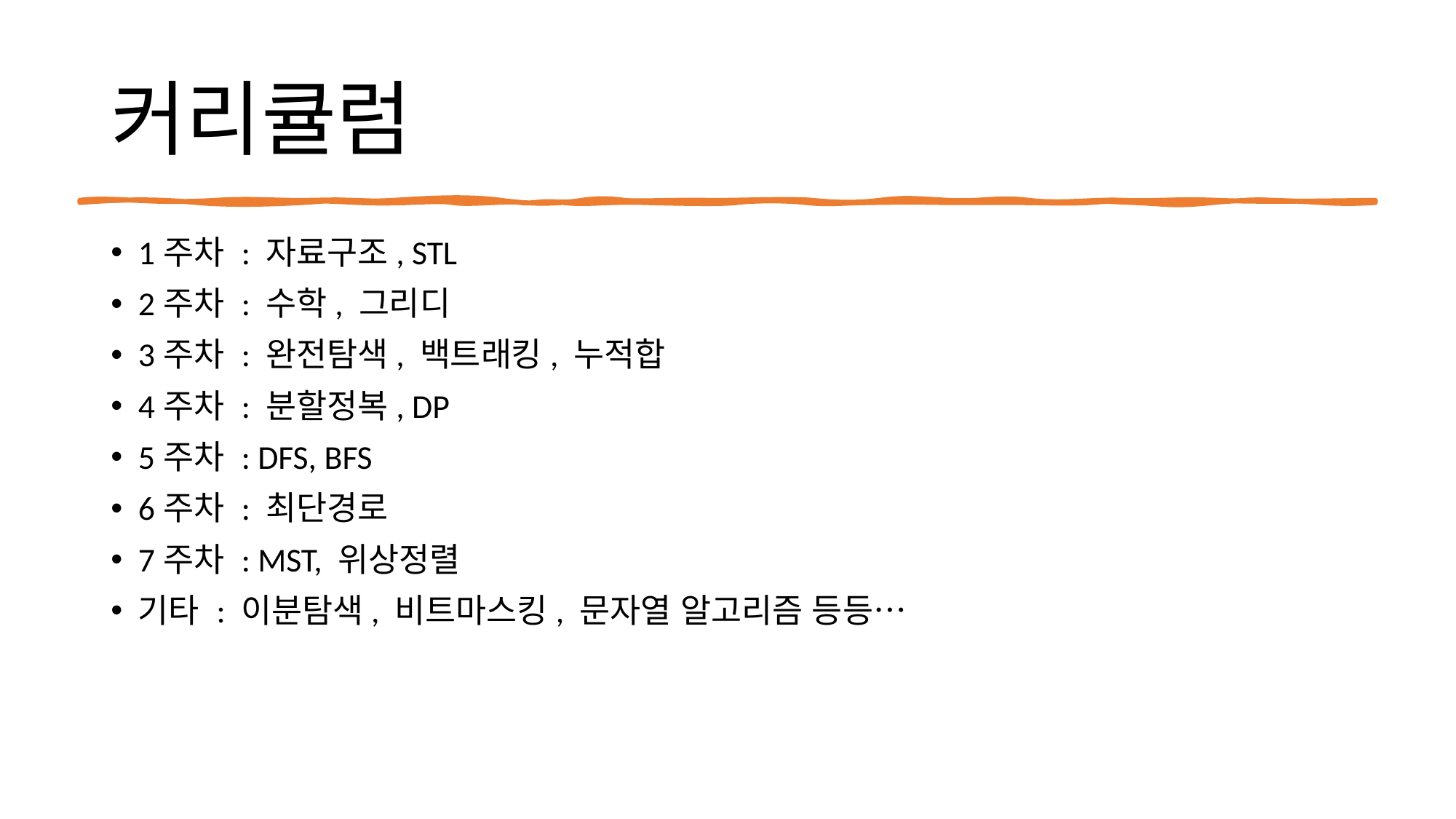

# 커리큘럼

1주차 : 자료구조, STL
2주차 : 수학, 그리디
3주차 : 완전탐색, 백트래킹, 누적합
4주차 : 분할정복, DP
5주차 : DFS, BFS
6주차 : 최단경로
7주차 : MST, 위상정렬
기타 : 이분탐색, 비트마스킹, 문자열 알고리즘 등등…